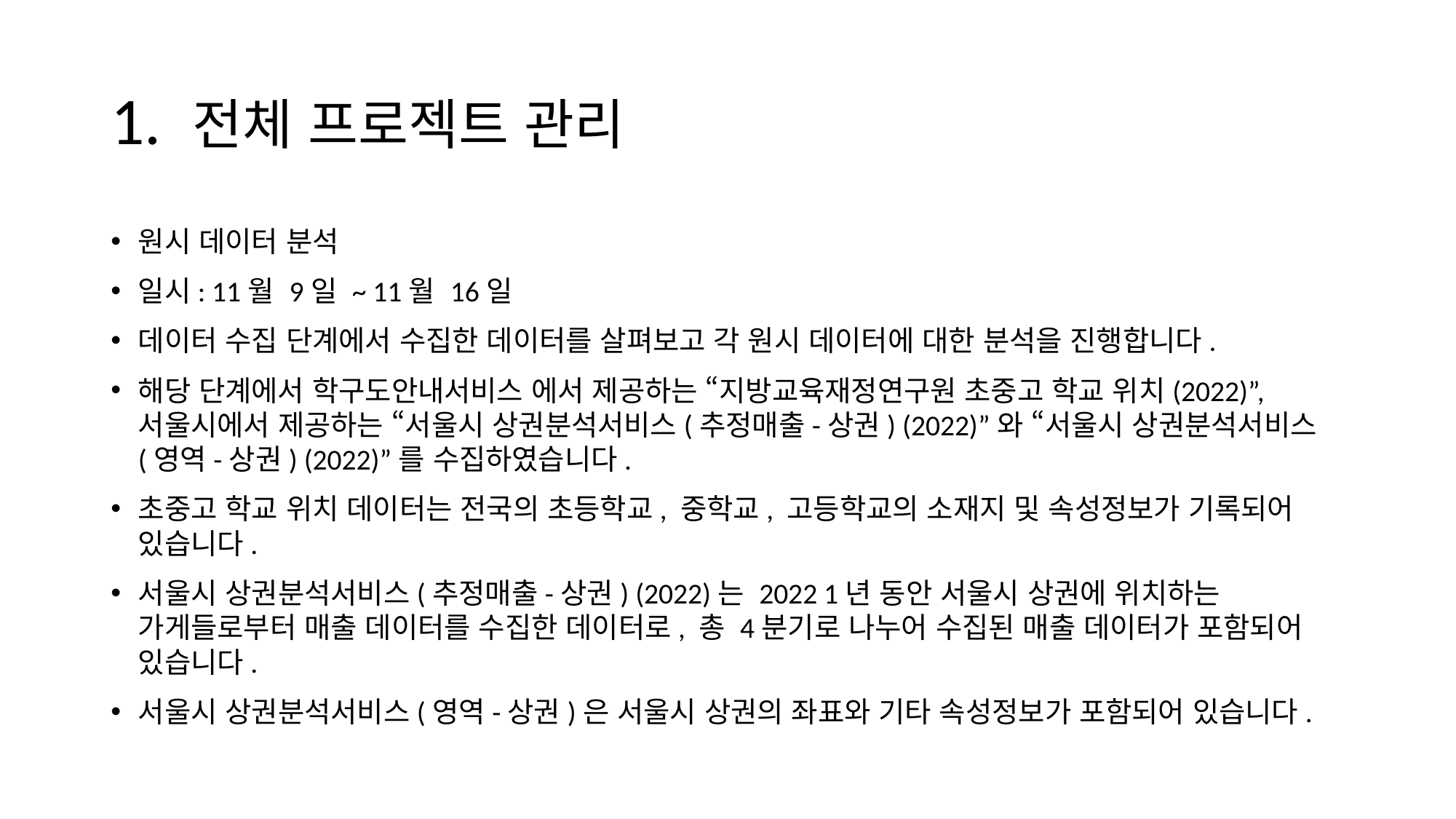

# 1. 전체 프로젝트 관리
원시 데이터 분석
일시: 11월 9일 ~ 11월 16일
데이터 수집 단계에서 수집한 데이터를 살펴보고 각 원시 데이터에 대한 분석을 진행합니다.
해당 단계에서 학구도안내서비스 에서 제공하는 “지방교육재정연구원 초중고 학교 위치(2022)”, 서울시에서 제공하는 “서울시 상권분석서비스(추정매출-상권) (2022)”와 “서울시 상권분석서비스(영역-상권) (2022)”를 수집하였습니다.
초중고 학교 위치 데이터는 전국의 초등학교, 중학교, 고등학교의 소재지 및 속성정보가 기록되어 있습니다.
서울시 상권분석서비스(추정매출-상권) (2022)는 2022 1년 동안 서울시 상권에 위치하는 가게들로부터 매출 데이터를 수집한 데이터로, 총 4분기로 나누어 수집된 매출 데이터가 포함되어 있습니다.
서울시 상권분석서비스(영역-상권)은 서울시 상권의 좌표와 기타 속성정보가 포함되어 있습니다.